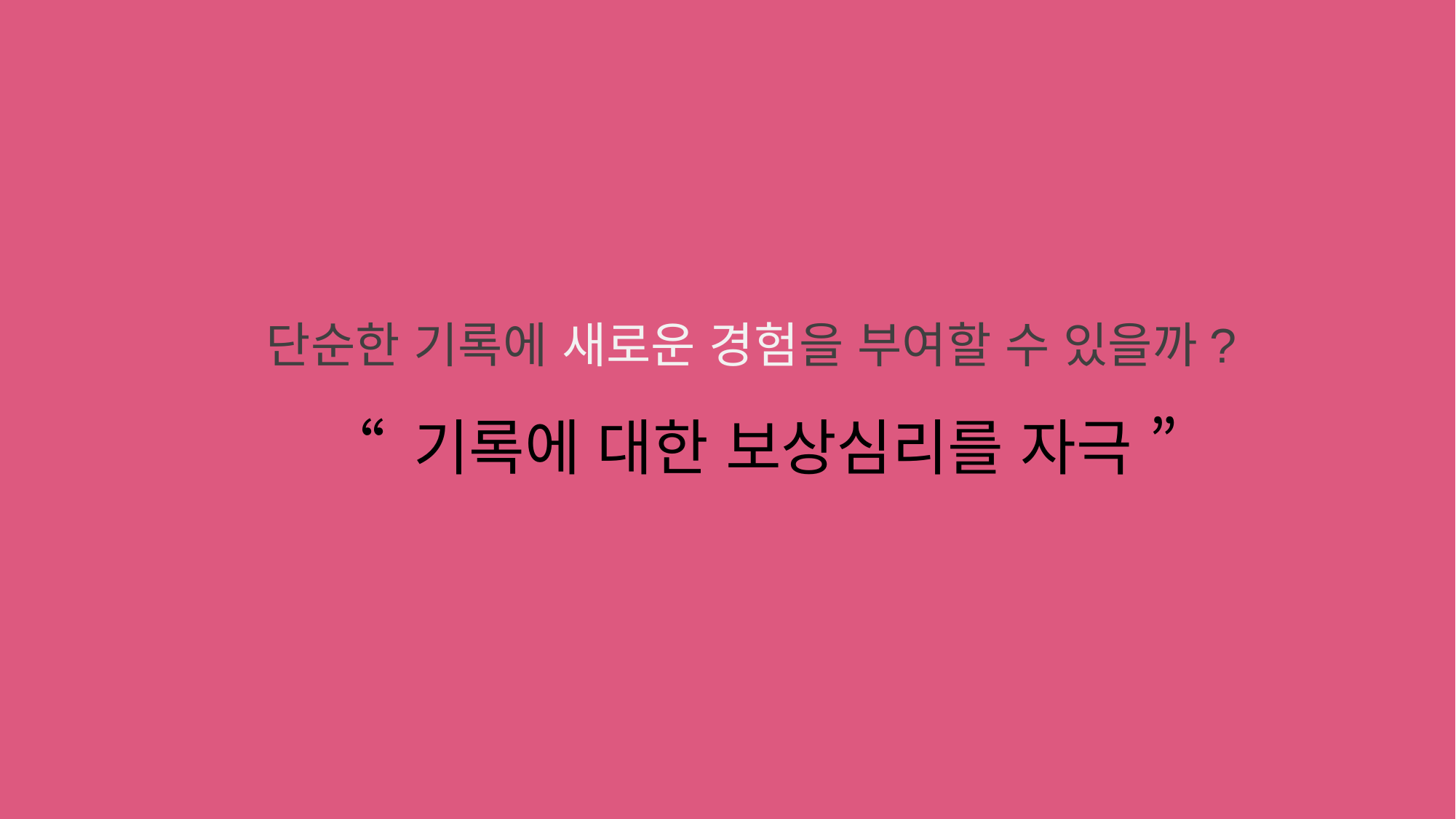

단순한 기록에 새로운 경험을 부여할 수 있을까?
“ 기록에 대한 보상심리를 자극 ”